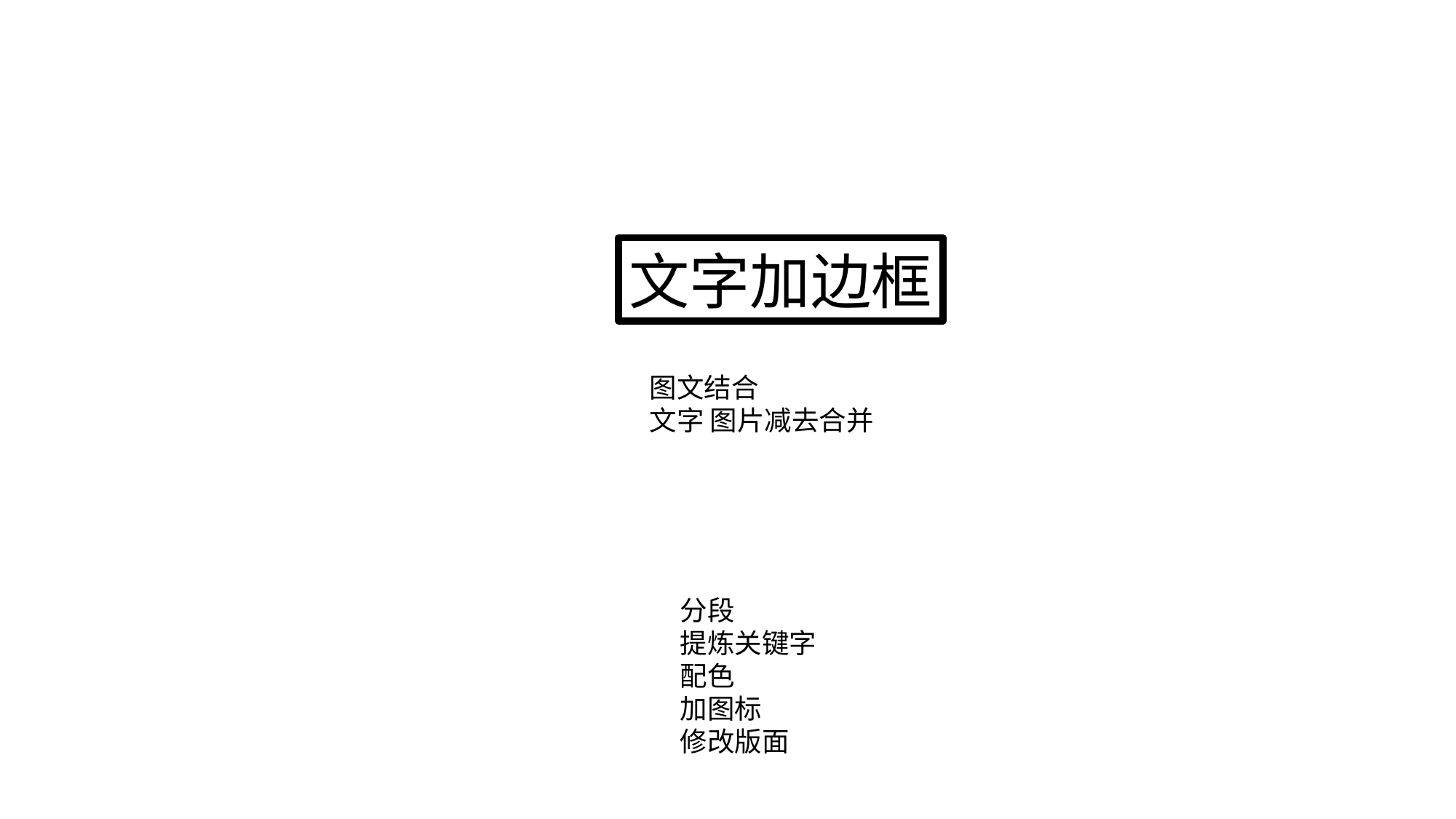

文字加边框
图文结合
文字 图片减去合并
分段
提炼关键字
配色
加图标
修改版面